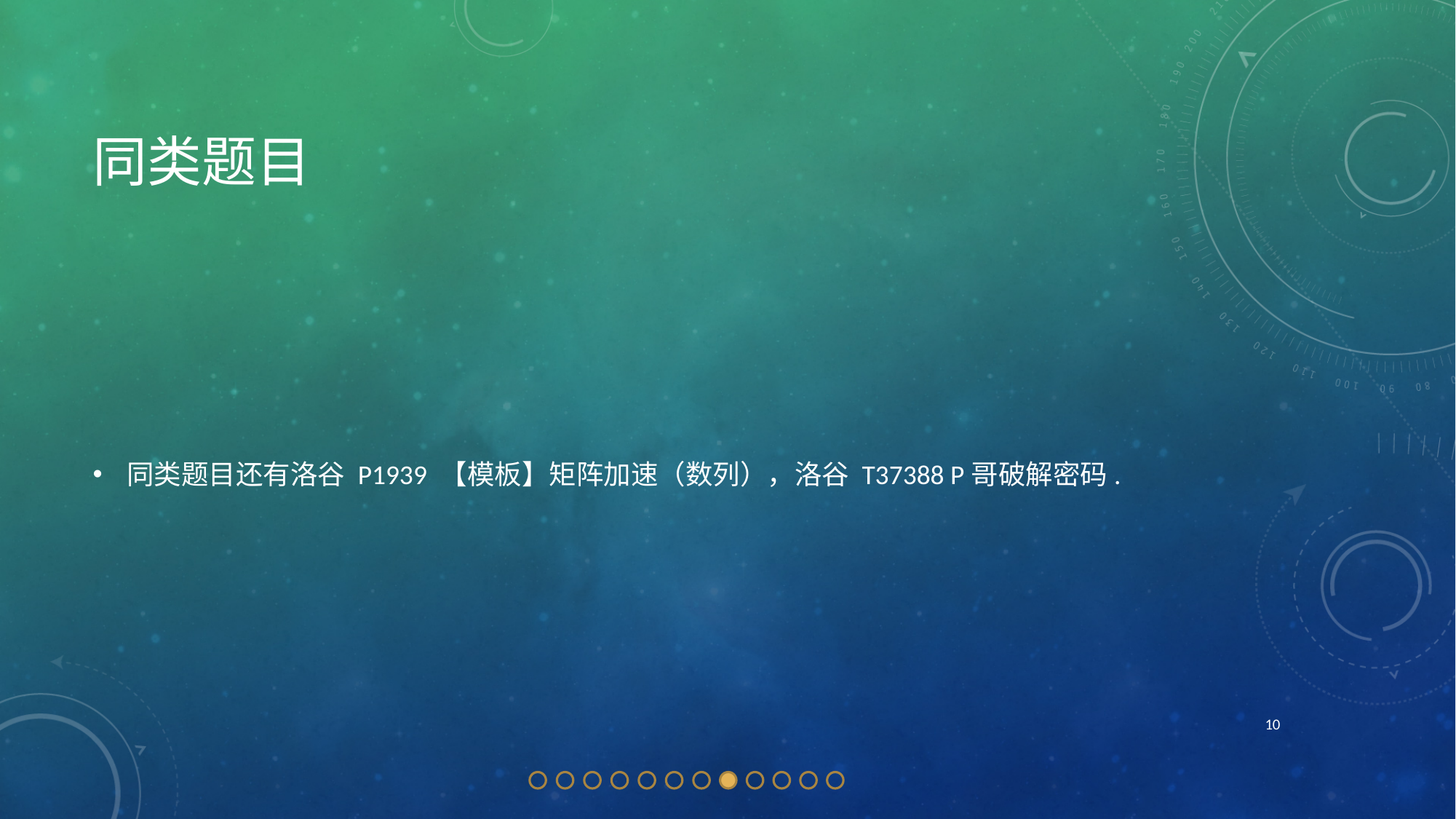

# 同类题目
同类题目还有洛谷 P1939 【模板】矩阵加速（数列），洛谷 T37388 P哥破解密码.
10